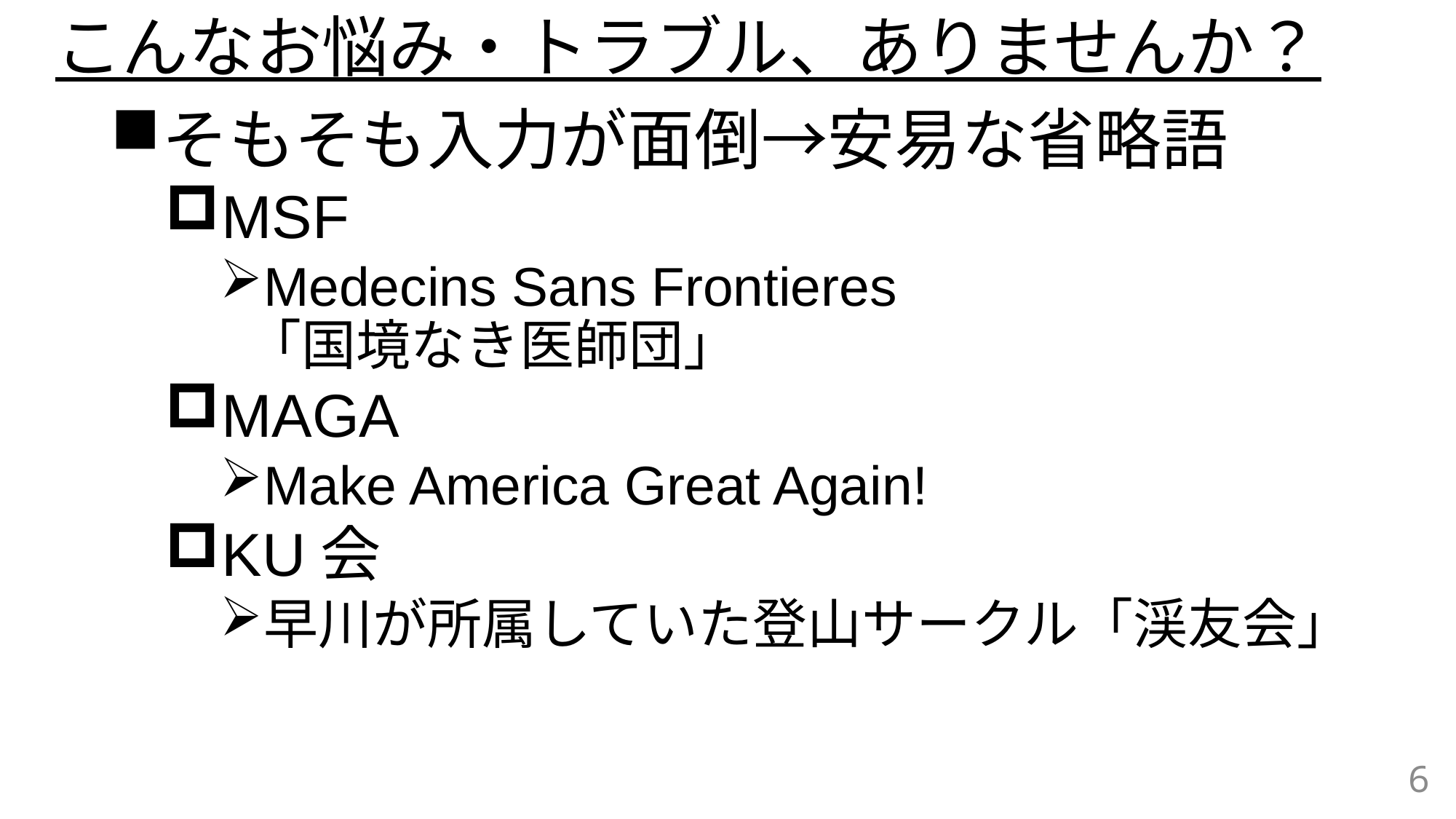

# こんなお悩み・トラブル、ありませんか？
そもそも入力が面倒→安易な省略語
MSF
Medecins Sans Frontieres
「国境なき医師団」
MAGA
Make America Great Again!
KU会
早川が所属していた登山サークル「渓友会」
6